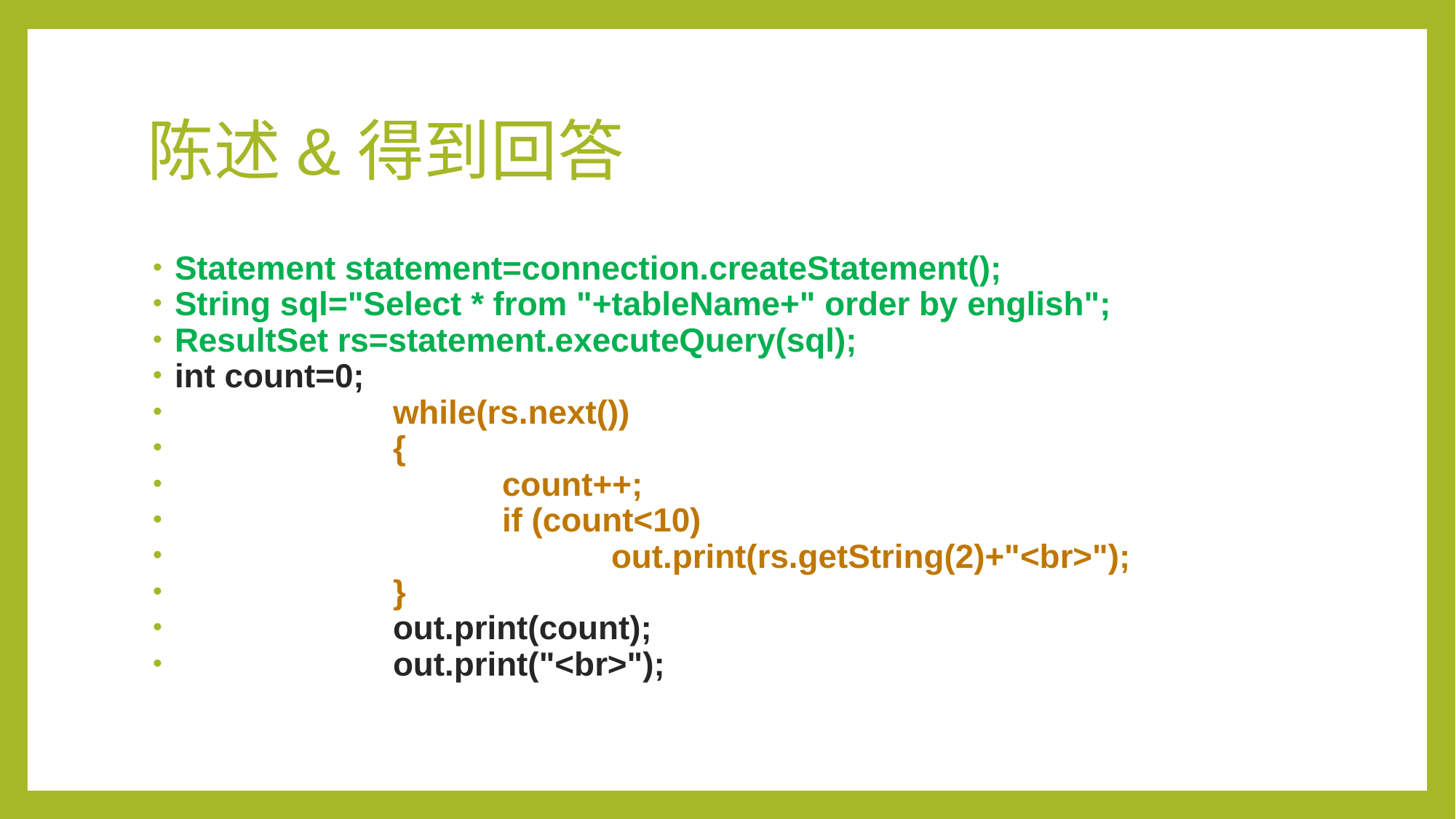

# 陈述&得到回答
Statement statement=connection.createStatement();
String sql="Select * from "+tableName+" order by english";
ResultSet rs=statement.executeQuery(sql);
int count=0;
		while(rs.next())
		{
			count++;
			if (count<10)
				out.print(rs.getString(2)+"<br>");
		}
		out.print(count);
		out.print("<br>");